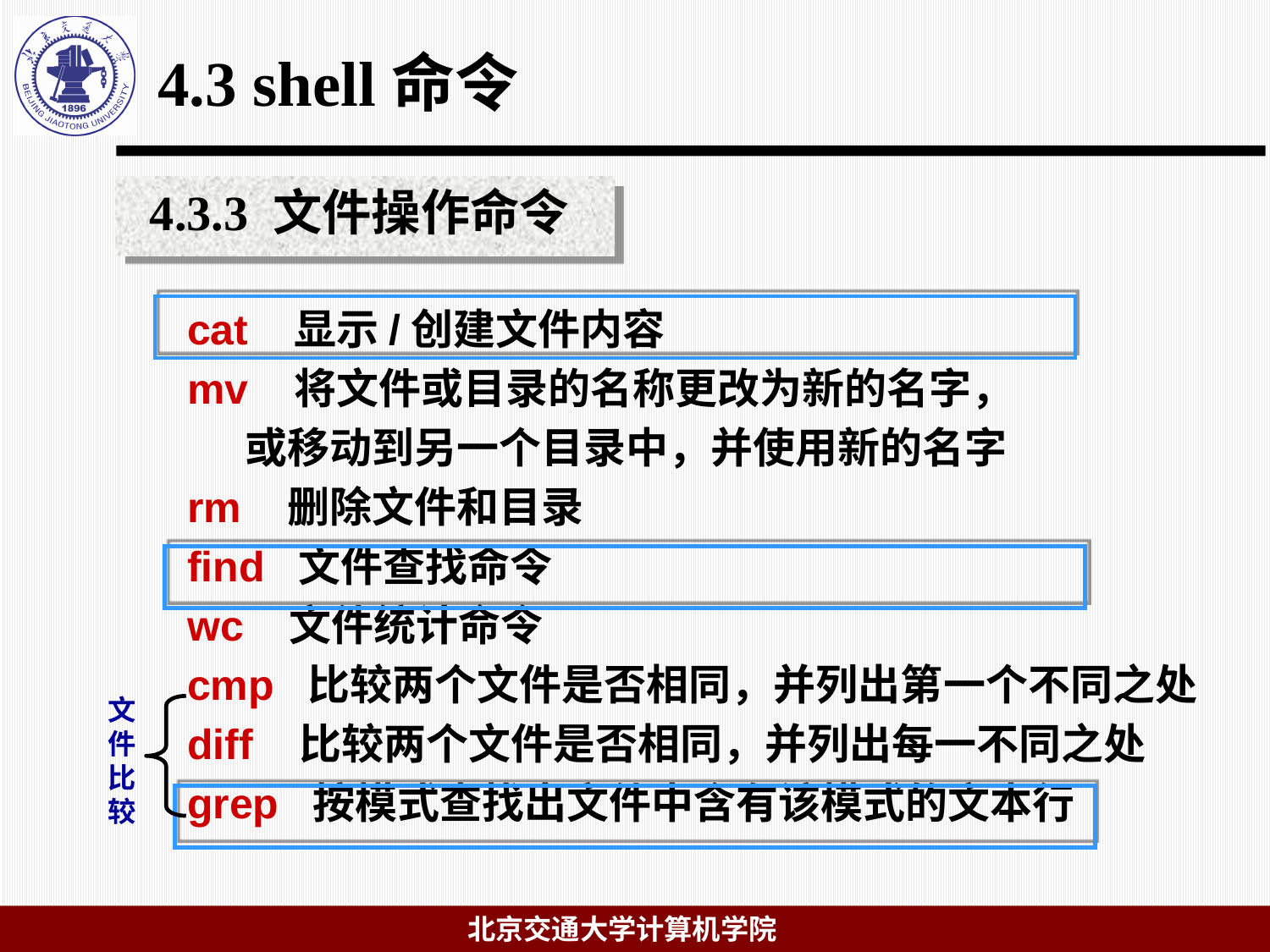

# 4.3 shell命令
4.3.3 文件操作命令

cat   显示/创建文件内容
mv   将文件或目录的名称更改为新的名字，
     或移动到另一个目录中，并使用新的名字
rm   删除文件和目录
find  文件查找命令
wc   文件统计命令
cmp  比较两个文件是否相同，并列出第一个不同之处
diff   比较两个文件是否相同，并列出每一不同之处
grep  按模式查找出文件中含有该模式的文本行

文件比较